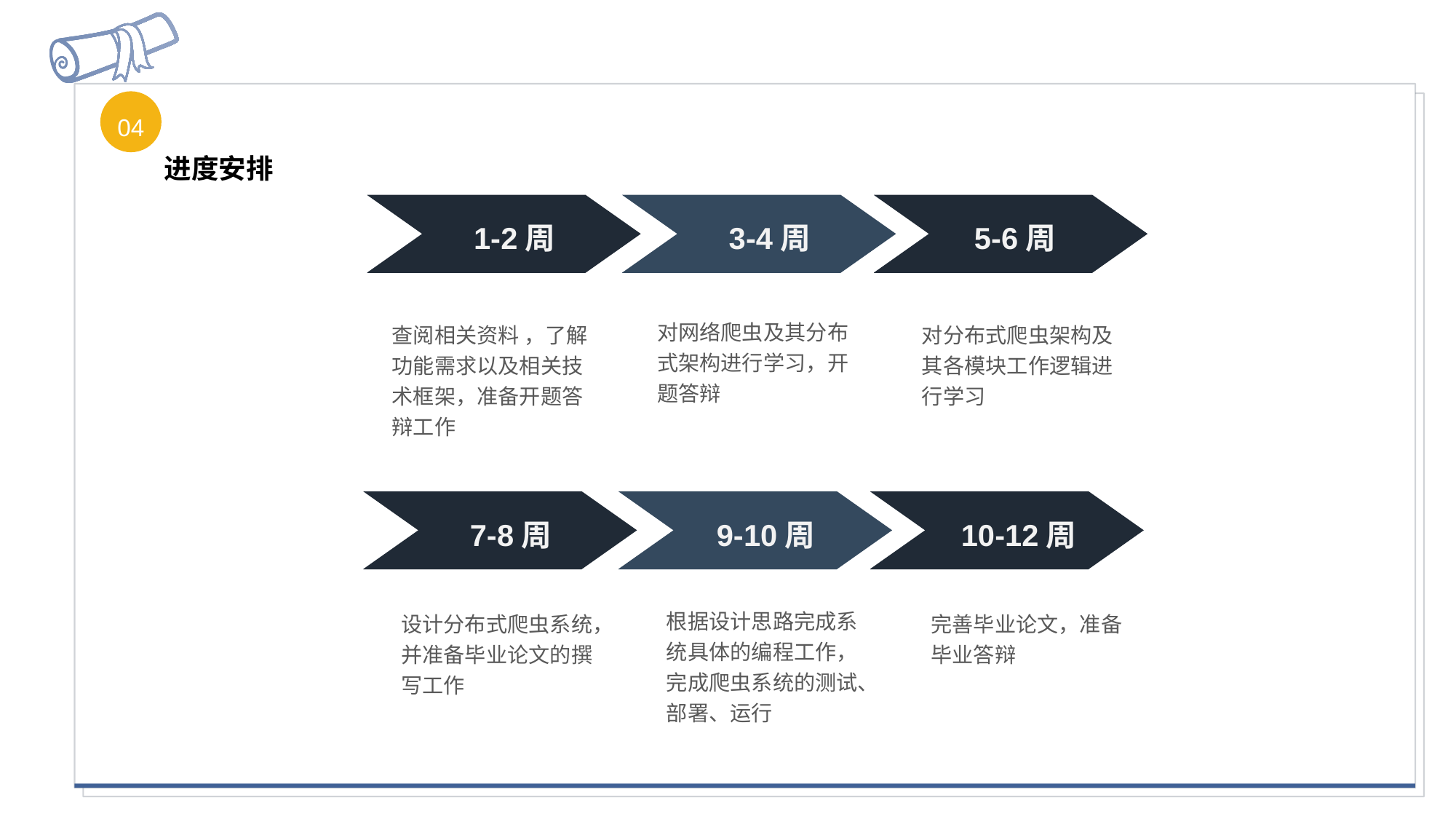

04
进度安排

1-2周

3-4周

5-6周
对网络爬虫及其分布式架构进行学习，开题答辩
查阅相关资料 ，了解功能需求以及相关技术框架，准备开题答辩工作
对分布式爬虫架构及其各模块工作逻辑进行学习

7-8周

9-10周

10-12周
根据设计思路完成系统具体的编程工作，完成爬虫系统的测试、部署、运行
设计分布式爬虫系统，并准备毕业论文的撰写工作
完善毕业论文，准备毕业答辩